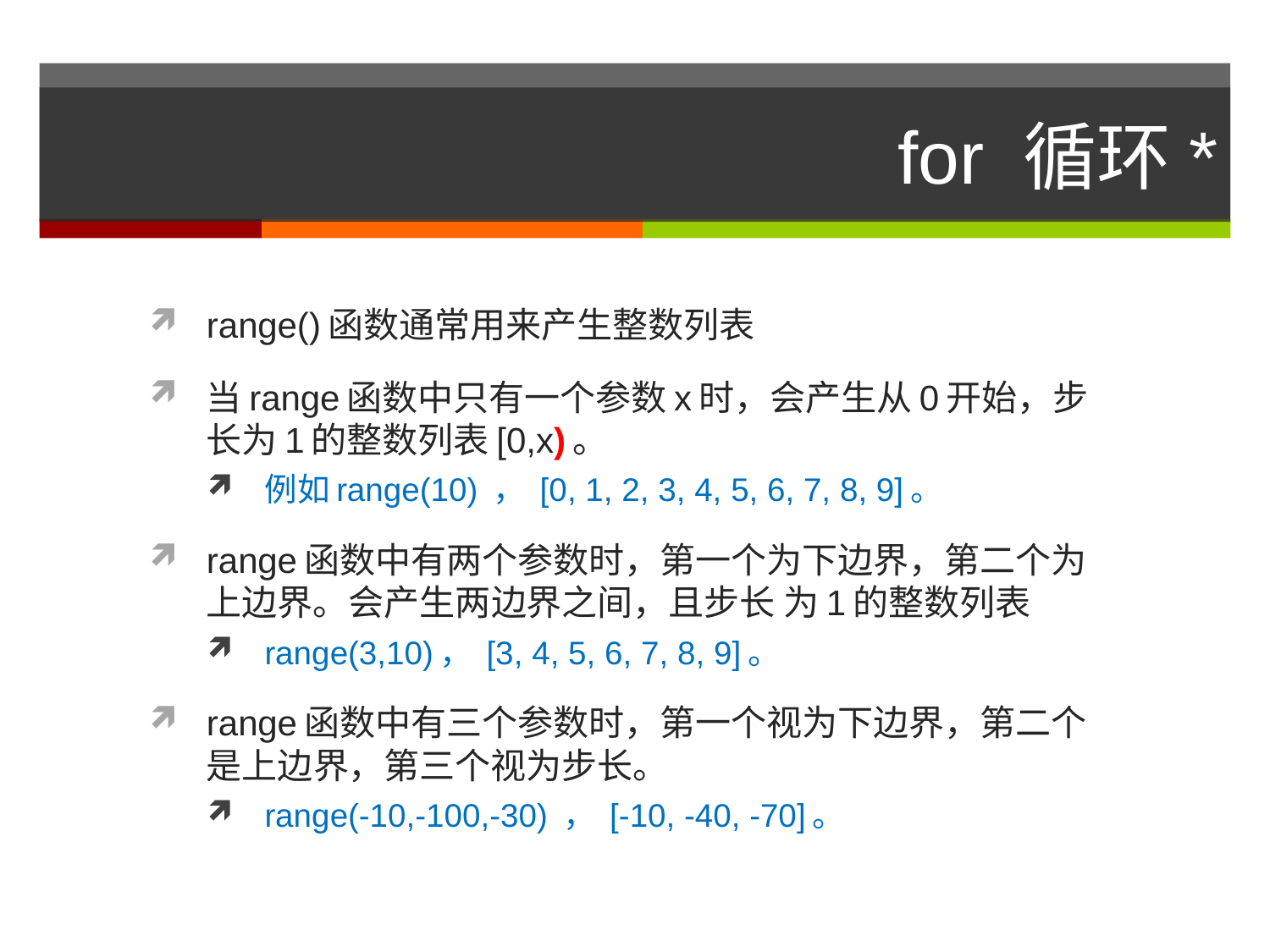

# for 循环*
range()函数通常用来产生整数列表
当range函数中只有一个参数x时，会产生从0开始，步长为1的整数列表[0,x)。
例如range(10) ， [0, 1, 2, 3, 4, 5, 6, 7, 8, 9]。
range函数中有两个参数时，第一个为下边界，第二个为上边界。会产生两边界之间，且步长 为1的整数列表
range(3,10)， [3, 4, 5, 6, 7, 8, 9]。
range函数中有三个参数时，第一个视为下边界，第二个是上边界，第三个视为步长。
range(-10,-100,-30) ， [-10, -40, -70]。